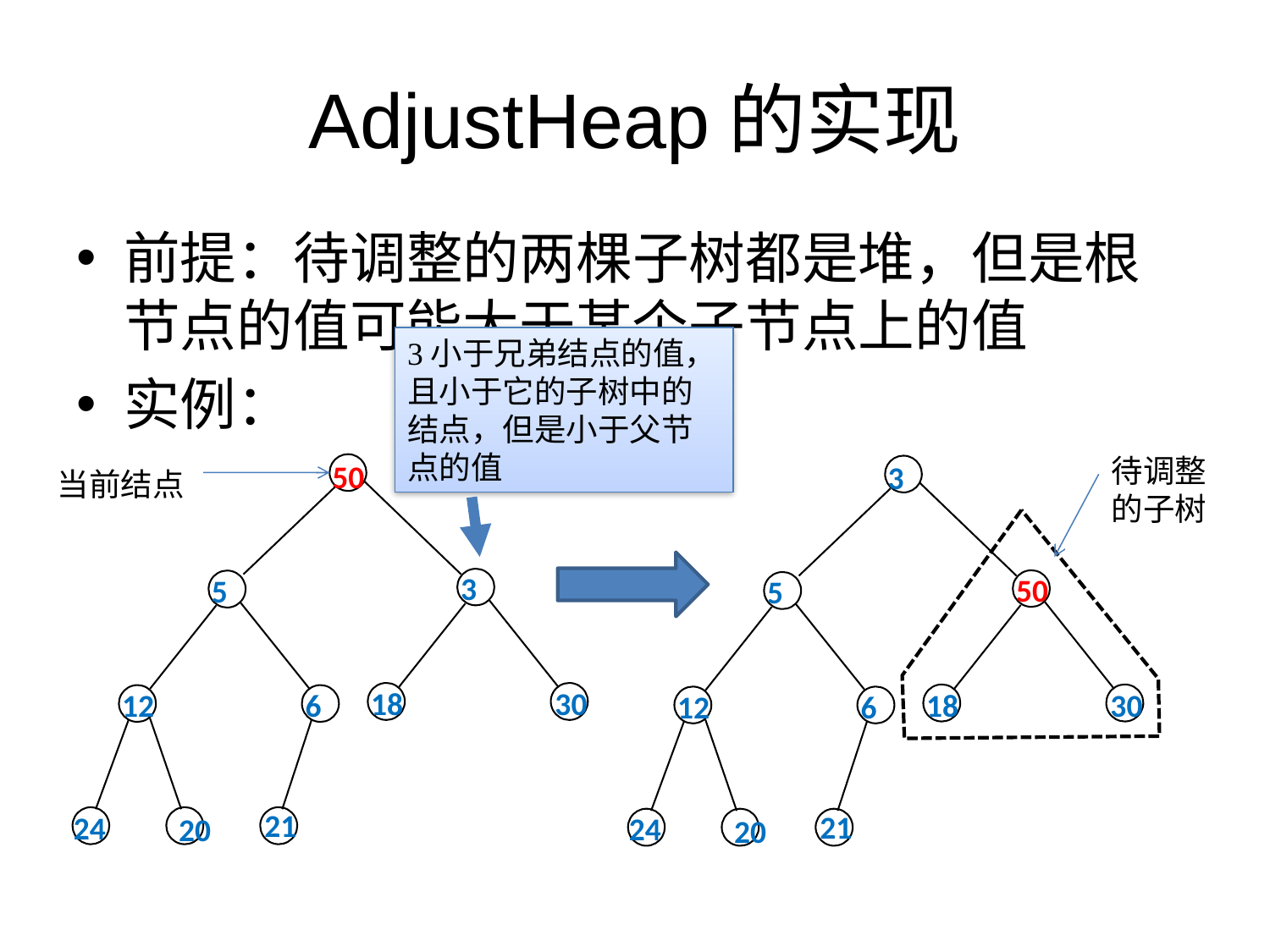

# AdjustHeap的实现
前提：待调整的两棵子树都是堆，但是根节点的值可能大于某个子节点上的值
实例：
3小于兄弟结点的值，且小于它的子树中的结点，但是小于父节点的值

待调整的子树

3

50

5

18

30

12

6

21

20

24

50

当前结点

3

5

18

30

12

6

21

24

20